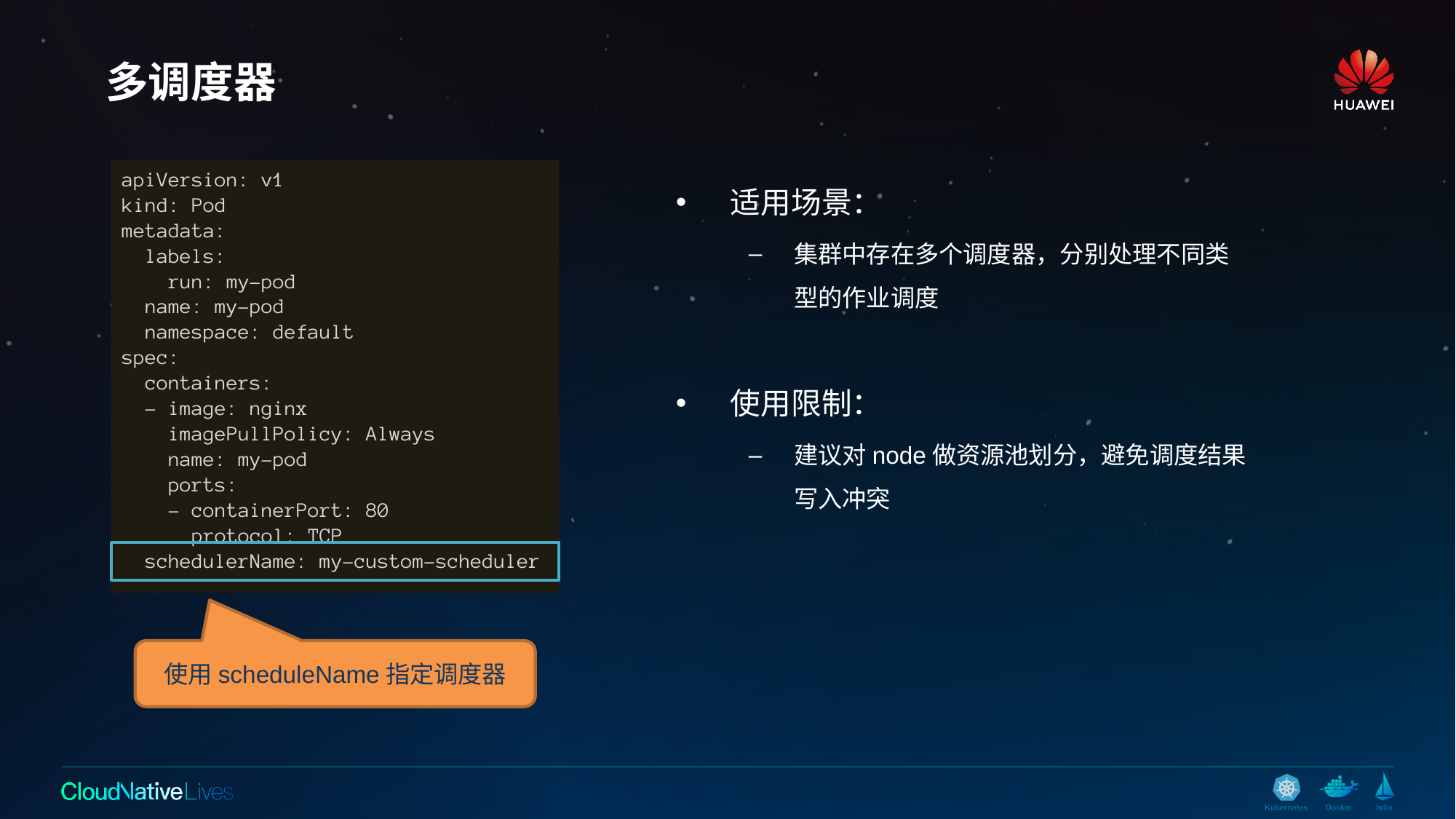

# 多调度器
适用场景：
集群中存在多个调度器，分别处理不同类型的作业调度

使用限制：
建议对node做资源池划分，避免调度结果写入冲突
apiVersion: v1
kind: Pod
metadata:
  labels:
    run: my-pod
  name: my-pod
  namespace: default
spec:
  containers:
  - image: nginx
    imagePullPolicy: Always
    name: my-pod
    ports:
    - containerPort: 80
      protocol: TCP
  schedulerName: my-custom-scheduler

使用scheduleName指定调度器